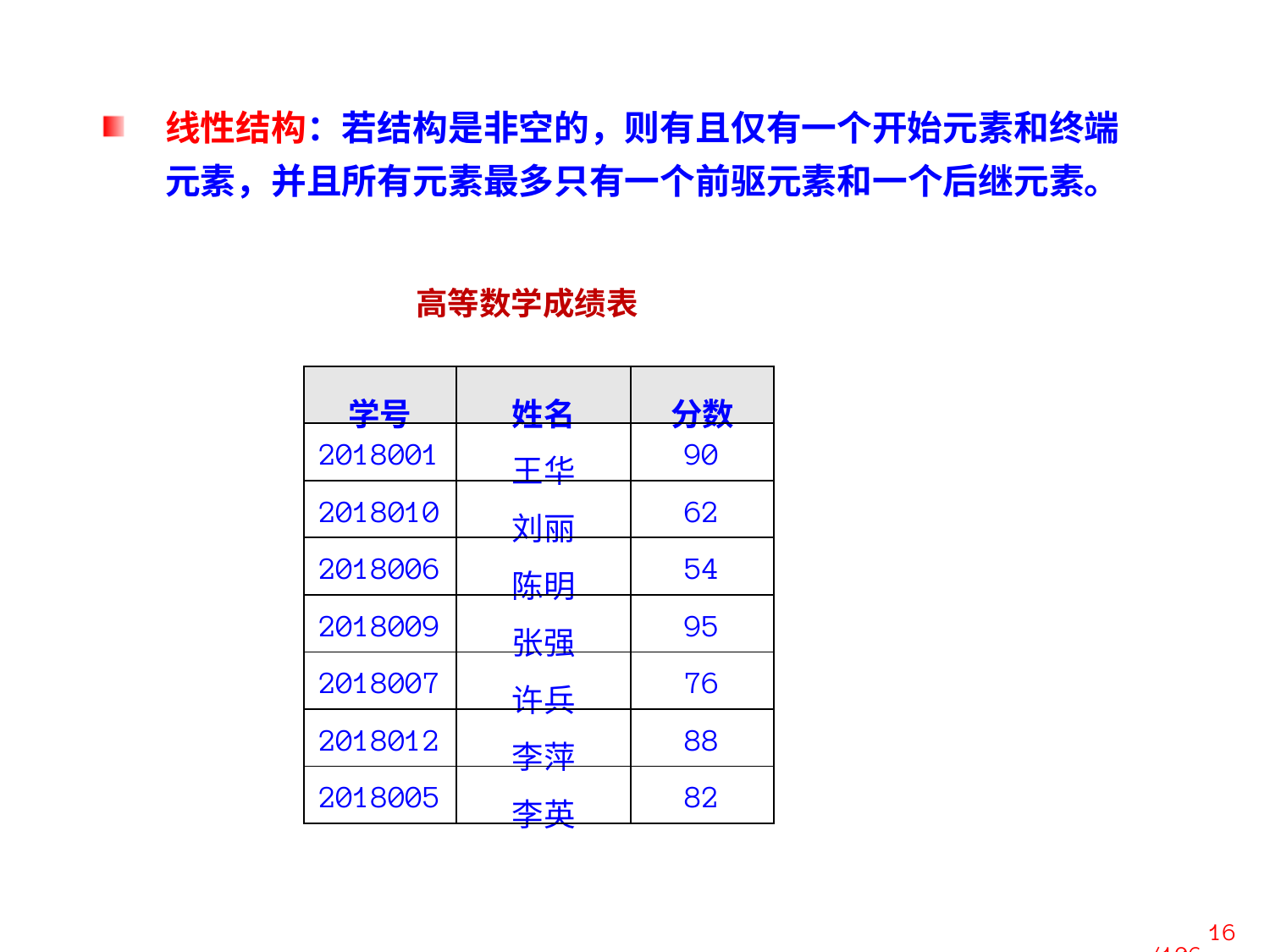

线性结构：若结构是非空的，则有且仅有一个开始元素和终端元素，并且所有元素最多只有一个前驱元素和一个后继元素。
高等数学成绩表
| 学号 | 姓名 | 分数 |
| --- | --- | --- |
| 2018001 | 王华 | 90 |
| 2018010 | 刘丽 | 62 |
| 2018006 | 陈明 | 54 |
| 2018009 | 张强 | 95 |
| 2018007 | 许兵 | 76 |
| 2018012 | 李萍 | 88 |
| 2018005 | 李英 | 82 |
                 16/106